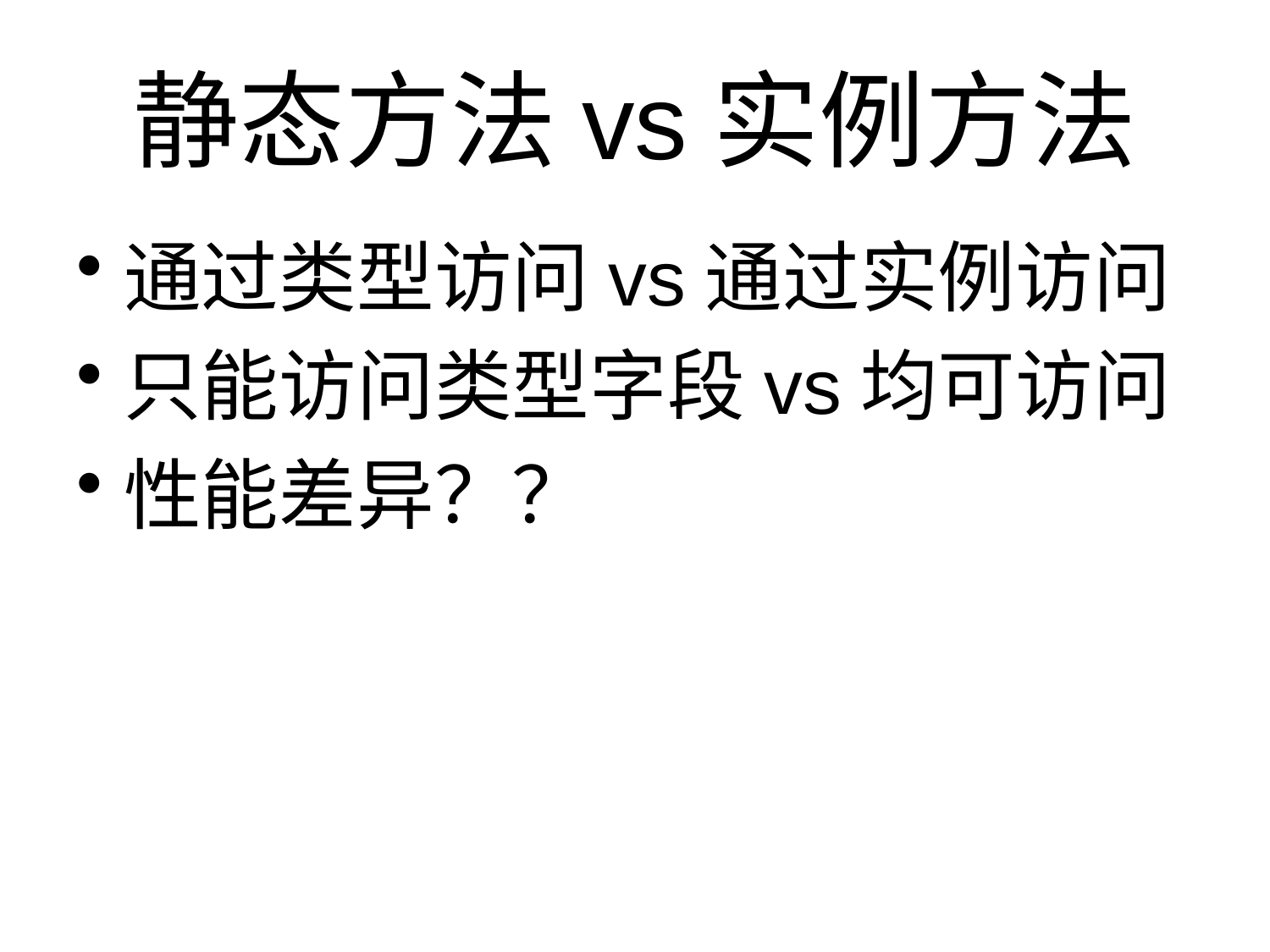

# 静态方法vs实例方法
通过类型访问vs通过实例访问
只能访问类型字段vs均可访问
性能差异？？